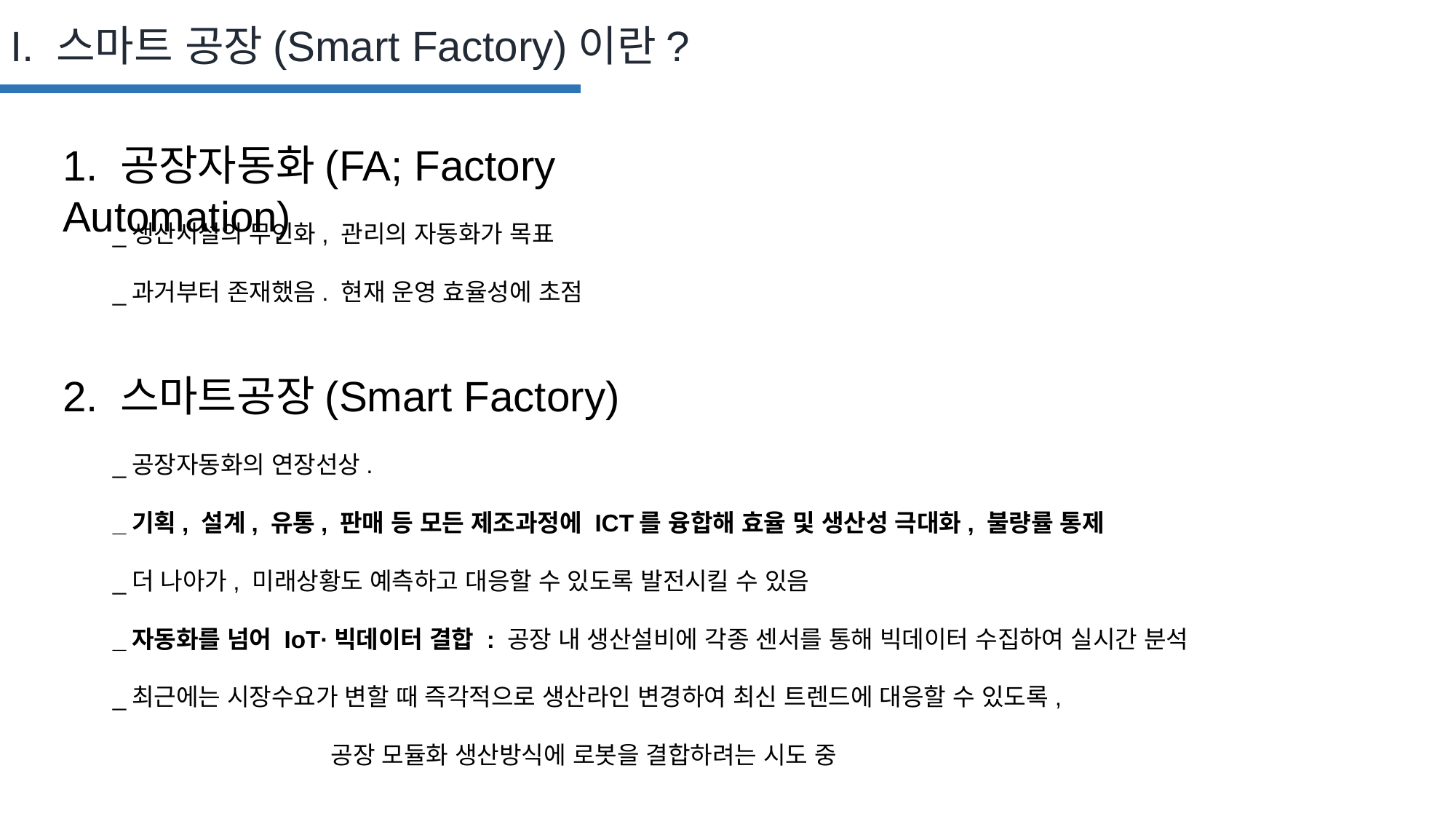

I. 스마트 공장(Smart Factory)이란?
1. 공장자동화(FA; Factory Automation)
_생산시설의 무인화, 관리의 자동화가 목표
_과거부터 존재했음. 현재 운영 효율성에 초점
2. 스마트공장(Smart Factory)
_공장자동화의 연장선상.
_기획, 설계, 유통, 판매 등 모든 제조과정에 ICT를 융합해 효율 및 생산성 극대화, 불량률 통제
_더 나아가, 미래상황도 예측하고 대응할 수 있도록 발전시킬 수 있음
_자동화를 넘어 IoT·빅데이터 결합 : 공장 내 생산설비에 각종 센서를 통해 빅데이터 수집하여 실시간 분석
_최근에는 시장수요가 변할 때 즉각적으로 생산라인 변경하여 최신 트렌드에 대응할 수 있도록,
		공장 모듈화 생산방식에 로봇을 결합하려는 시도 중